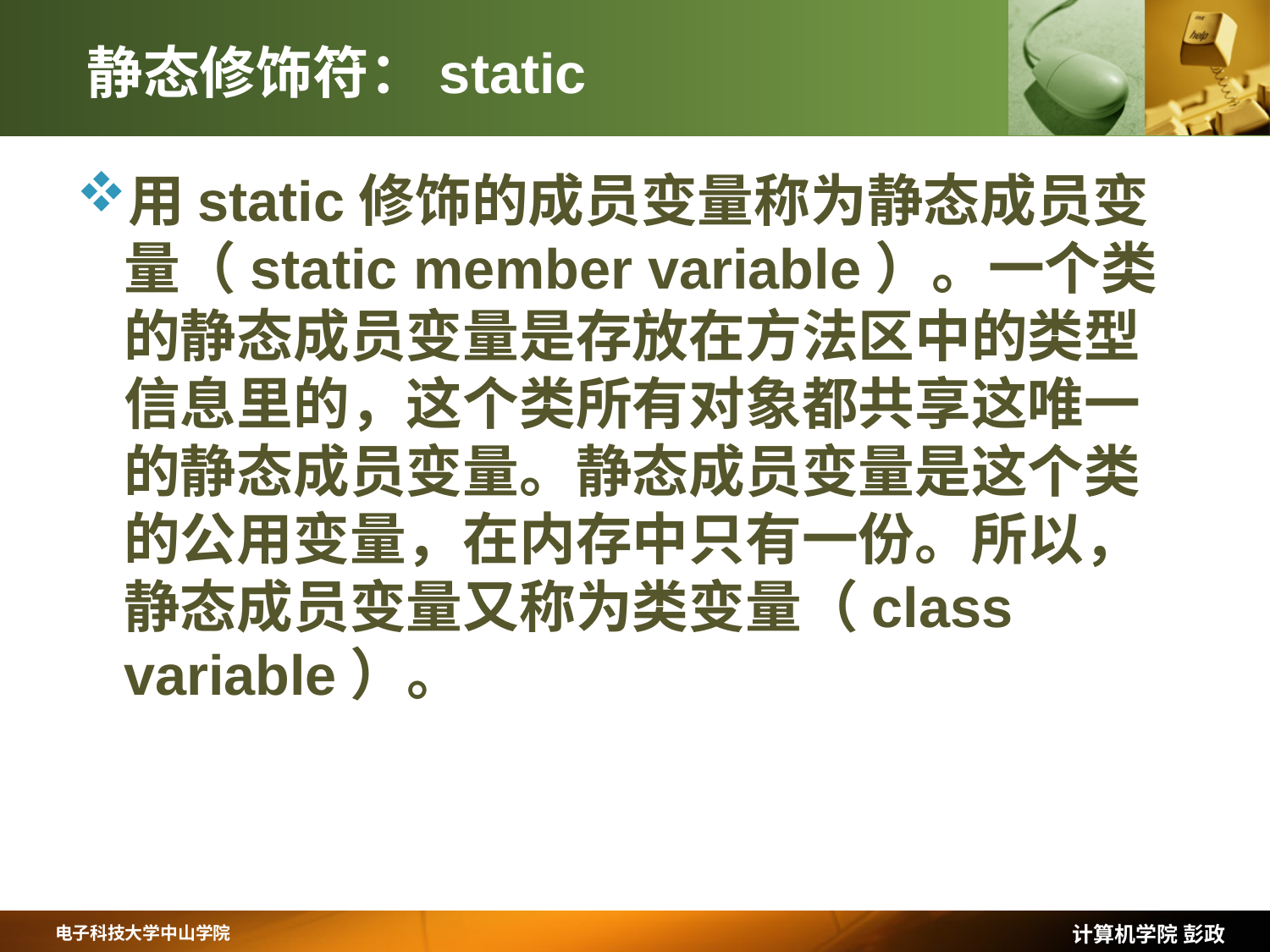

# 静态修饰符：static
用static修饰的成员变量称为静态成员变量（static member variable）。一个类的静态成员变量是存放在方法区中的类型信息里的，这个类所有对象都共享这唯一的静态成员变量。静态成员变量是这个类的公用变量，在内存中只有一份。所以，静态成员变量又称为类变量（class variable）。
计算机学院 彭政
电子科技大学中山学院